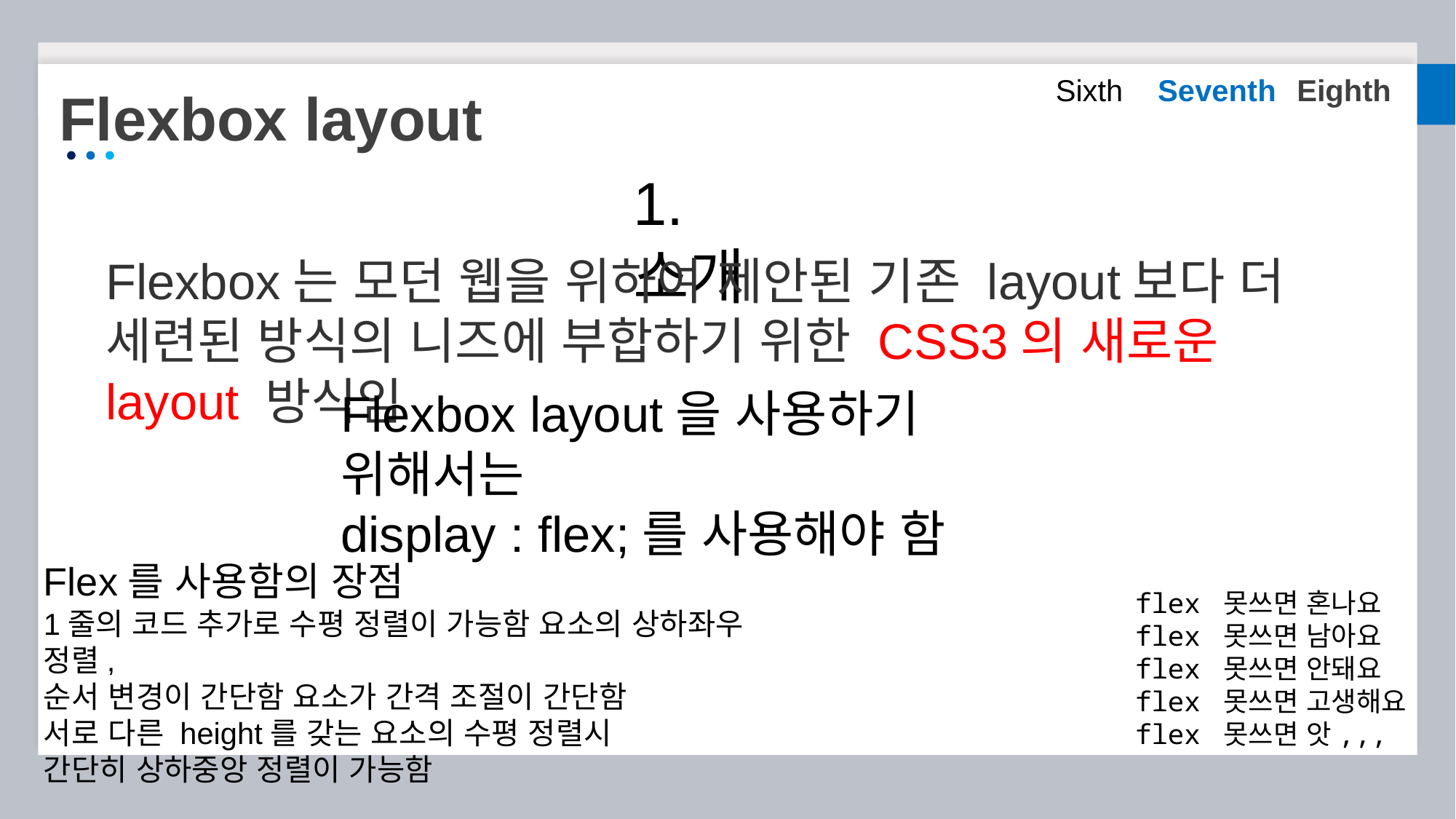

Sixth
Seventh
Eighth
Flexbox layout

1. 소개
Flexbox는 모던 웹을 위하여 제안된 기존 layout보다 더 세련된 방식의 니즈에 부합하기 위한 CSS3의 새로운 layout 방식임
Flexbox layout을 사용하기 위해서는
display : flex;를 사용해야 함
Flex를 사용함의 장점
flex 못쓰면 혼나요
flex 못쓰면 남아요
flex 못쓰면 안돼요
flex 못쓰면 고생해요
flex 못쓰면 앗,,,
1줄의 코드 추가로 수평 정렬이 가능함 요소의 상하좌우 정렬,
순서 변경이 간단함 요소가 간격 조절이 간단함
서로 다른 height를 갖는 요소의 수평 정렬시
간단히 상하중앙 정렬이 가능함